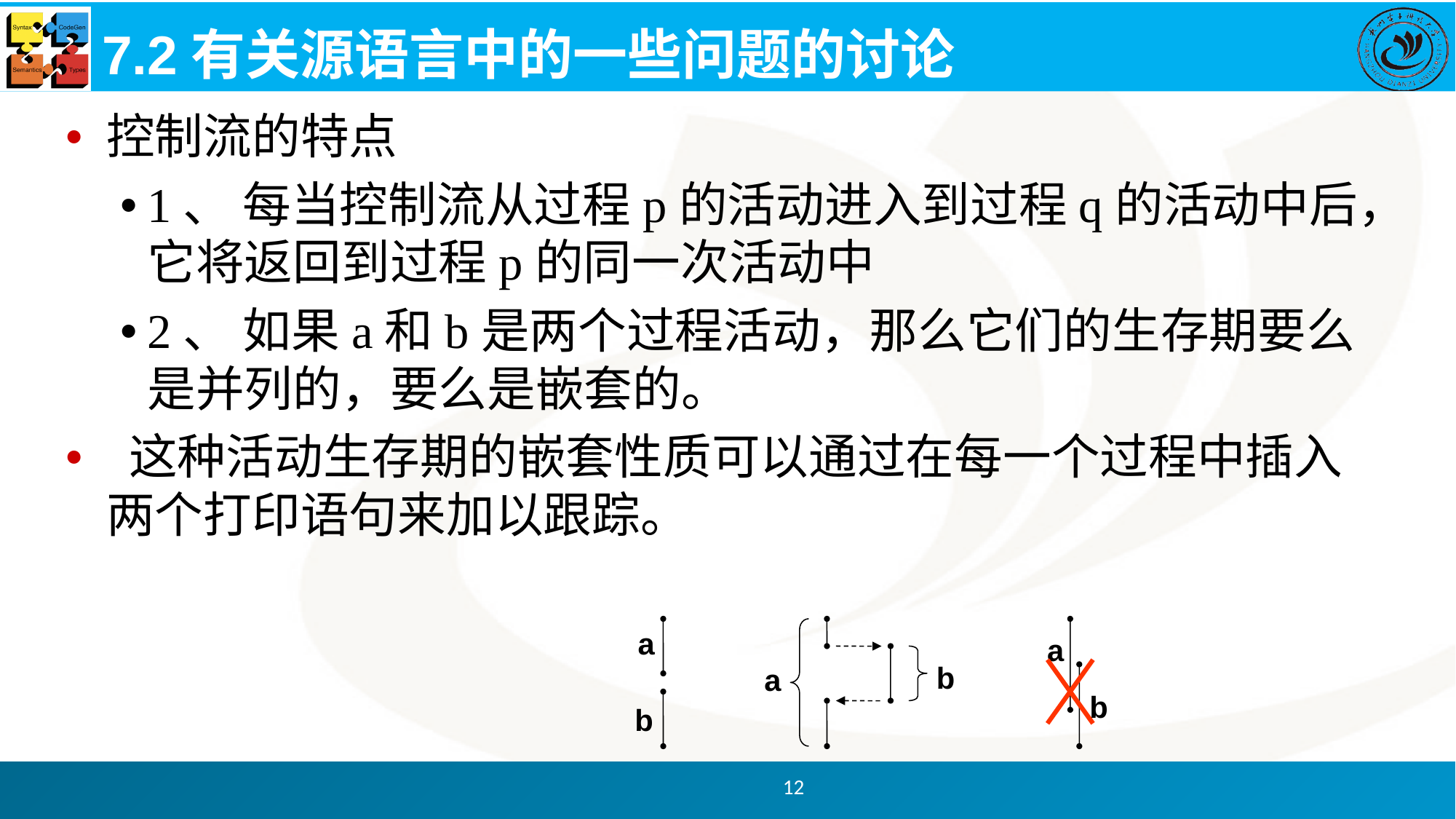

# 7.2有关源语言中的一些问题的讨论
控制流的特点
1、 每当控制流从过程p的活动进入到过程q的活动中后，它将返回到过程p的同一次活动中
2、 如果a和b是两个过程活动，那么它们的生存期要么是并列的，要么是嵌套的。
 这种活动生存期的嵌套性质可以通过在每一个过程中插入两个打印语句来加以跟踪。
a

b

b
a

a

b

12